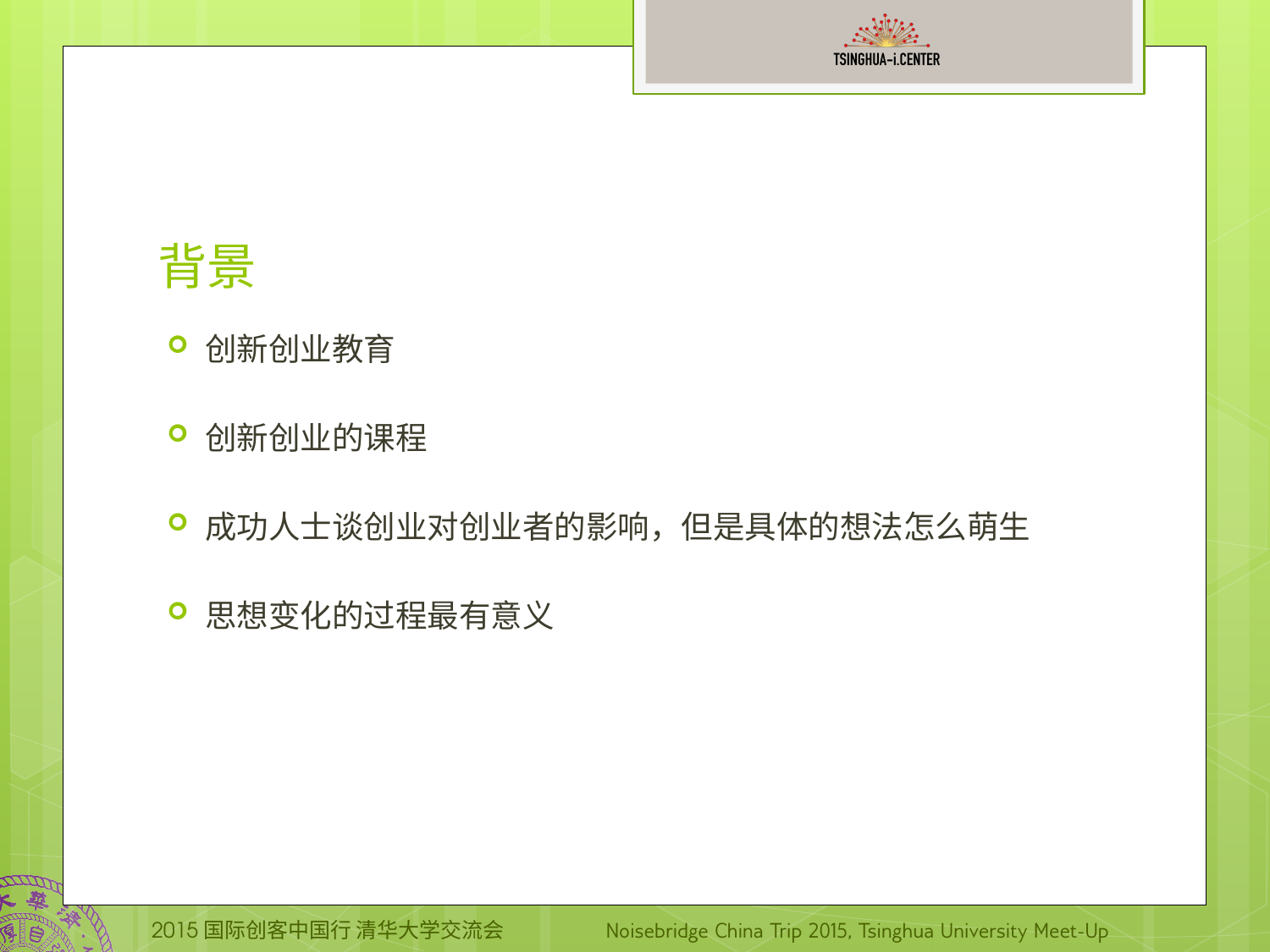

# 背景
创新创业教育

创新创业的课程

成功人士谈创业对创业者的影响，但是具体的想法怎么萌生

思想变化的过程最有意义